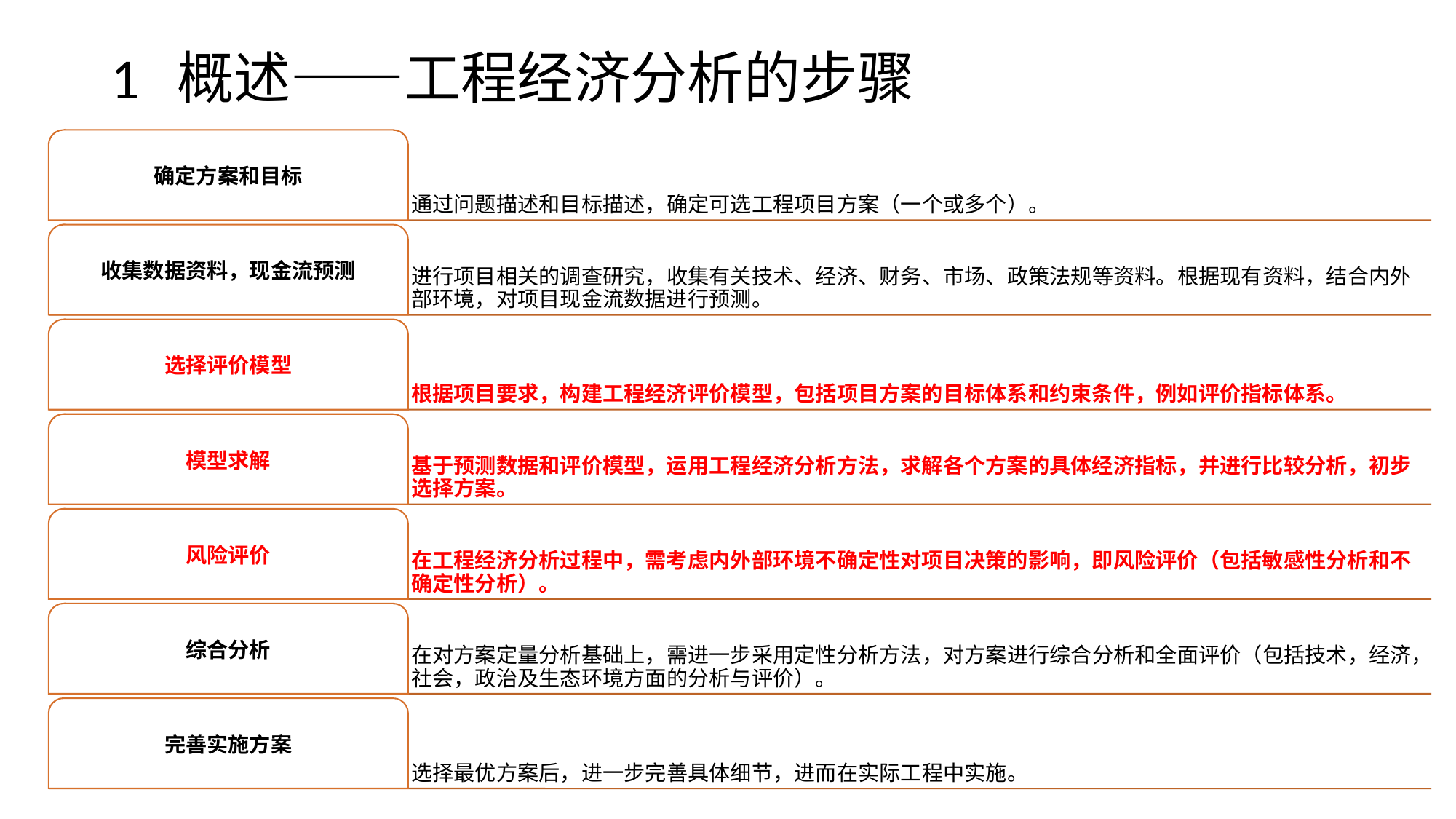

# 1  概述——工程经济分析的步骤
通过问题描述和目标描述，确定可选工程项目方案（一个或多个）。
确定方案和目标
进行项目相关的调查研究，收集有关技术、经济、财务、市场、政策法规等资料。根据现有资料，结合内外部环境，对项目现金流数据进行预测。
收集数据资料，现金流预测
根据项目要求，构建工程经济评价模型，包括项目方案的目标体系和约束条件，例如评价指标体系。
选择评价模型
基于预测数据和评价模型，运用工程经济分析方法，求解各个方案的具体经济指标，并进行比较分析，初步选择方案。
模型求解
在工程经济分析过程中，需考虑内外部环境不确定性对项目决策的影响，即风险评价（包括敏感性分析和不确定性分析）。
风险评价
在对方案定量分析基础上，需进一步采用定性分析方法，对方案进行综合分析和全面评价（包括技术，经济，社会，政治及生态环境方面的分析与评价）。
综合分析
选择最优方案后，进一步完善具体细节，进而在实际工程中实施。
完善实施方案